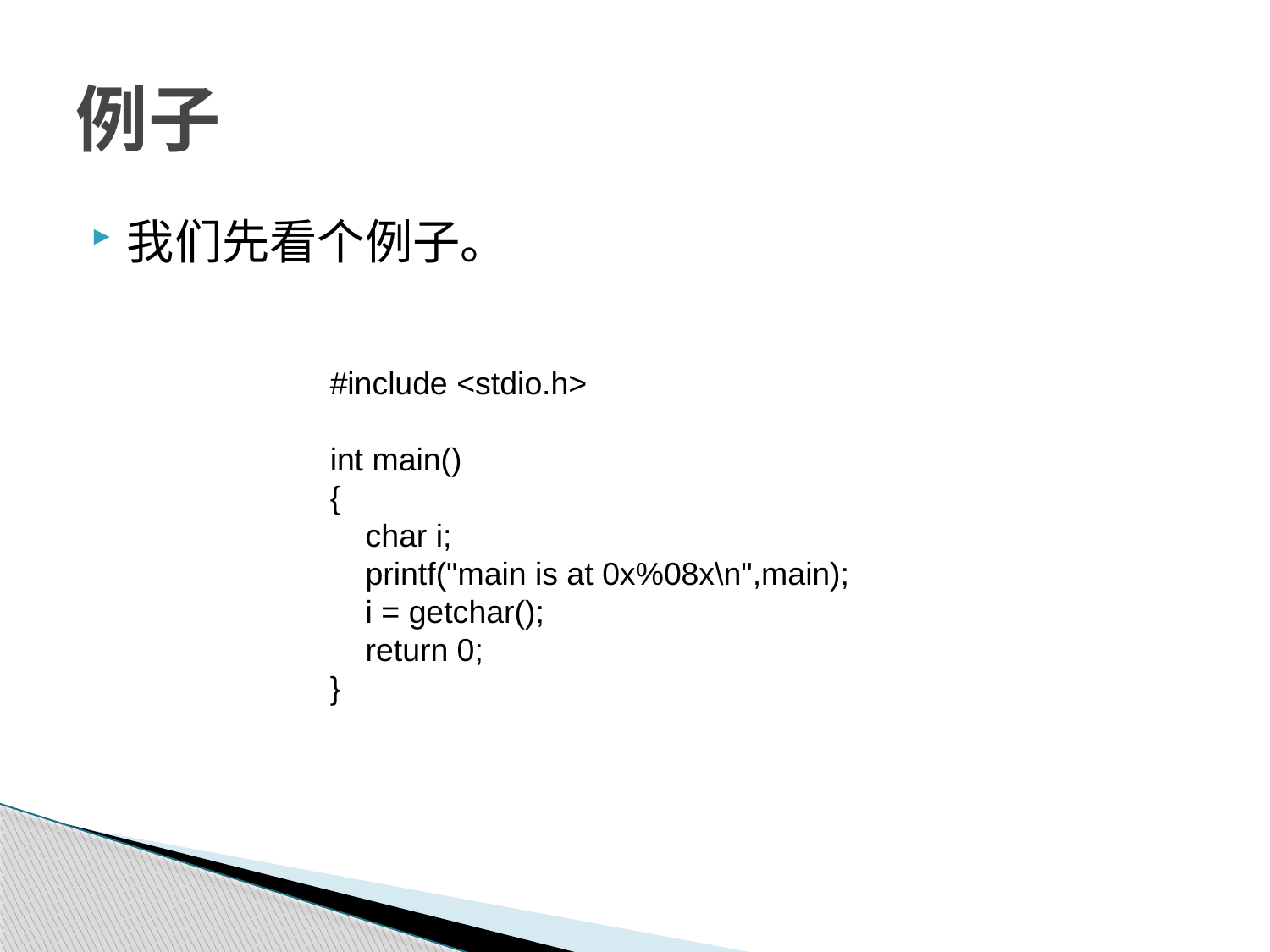

# 例子
我们先看个例子。
#include <stdio.h>

int main()
{
    char i;
    printf("main is at 0x%08x\n",main);
    i = getchar();
    return 0;
}